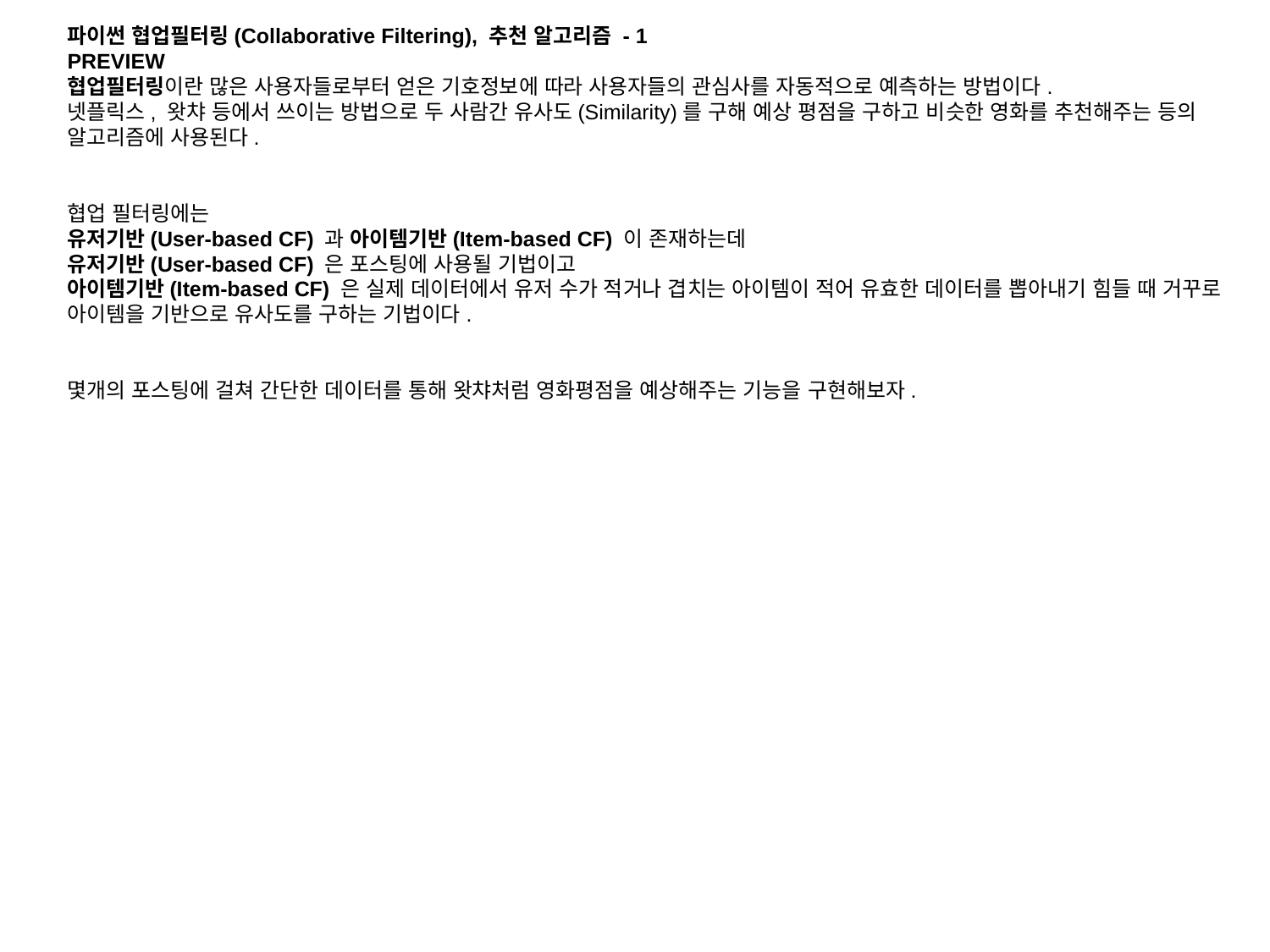

파이썬 협업필터링(Collaborative Filtering), 추천 알고리즘 - 1
PREVIEW
협업필터링이란 많은 사용자들로부터 얻은 기호정보에 따라 사용자들의 관심사를 자동적으로 예측하는 방법이다.
넷플릭스, 왓챠 등에서 쓰이는 방법으로 두 사람간 유사도(Similarity)를 구해 예상 평점을 구하고 비슷한 영화를 추천해주는 등의 알고리즘에 사용된다.

협업 필터링에는
유저기반(User-based CF) 과 아이템기반(Item-based CF) 이 존재하는데
유저기반(User-based CF) 은 포스팅에 사용될 기법이고
아이템기반(Item-based CF) 은 실제 데이터에서 유저 수가 적거나 겹치는 아이템이 적어 유효한 데이터를 뽑아내기 힘들 때 거꾸로 아이템을 기반으로 유사도를 구하는 기법이다.

몇개의 포스팅에 걸쳐 간단한 데이터를 통해 왓챠처럼 영화평점을 예상해주는 기능을 구현해보자.